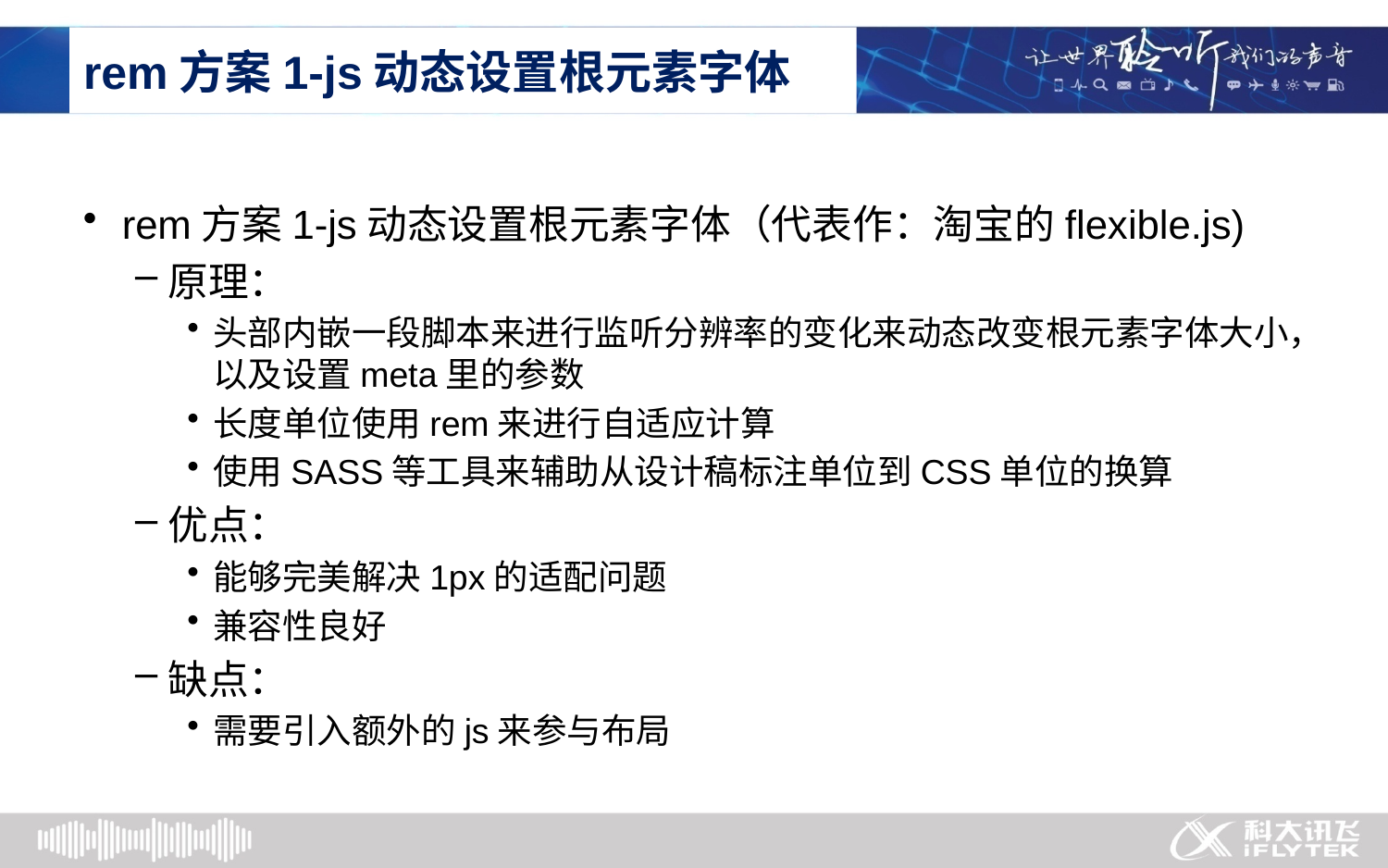

# rem方案1-js动态设置根元素字体

rem方案1-js动态设置根元素字体（代表作：淘宝的flexible.js)
原理：
头部内嵌一段脚本来进行监听分辨率的变化来动态改变根元素字体大小，以及设置meta里的参数
长度单位使用rem来进行自适应计算
使用SASS等工具来辅助从设计稿标注单位到CSS单位的换算
优点：
能够完美解决1px的适配问题
兼容性良好
缺点：
需要引入额外的js来参与布局